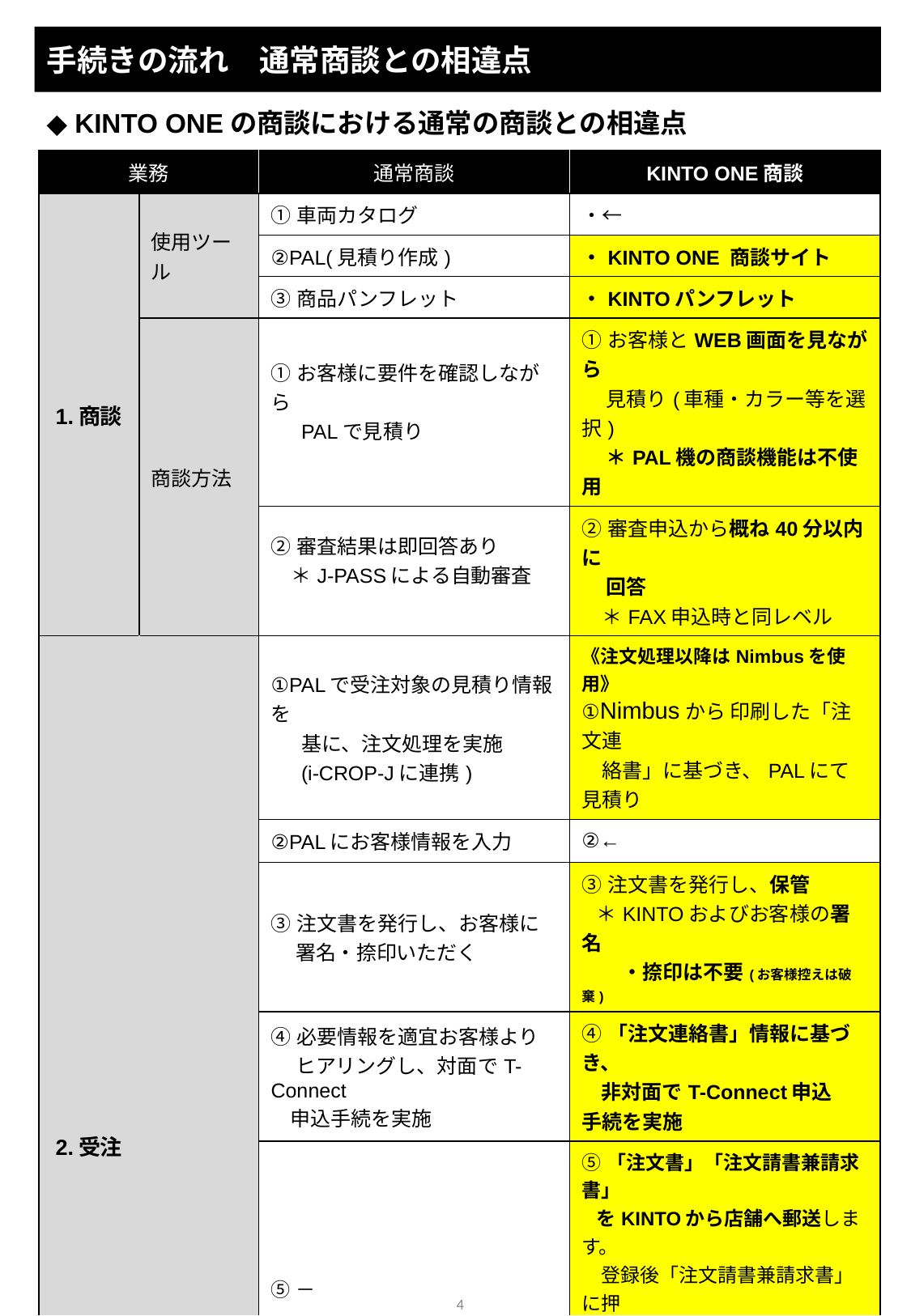

手続きの流れ　通常商談との相違点
◆ KINTO ONEの商談における通常の商談との相違点
| 業務 |  | 通常商談 | KINTO ONE商談 |
| --- | --- | --- | --- |
| 1.商談 | 使用ツール | ①車両カタログ | ・← |
|  |  | ②PAL(見積り作成) | ・KINTO ONE 商談サイト |
|  |  | ③商品パンフレット | ・KINTOパンフレット |
|  | 商談方法 | ①お客様に要件を確認しながら 　 PALで見積り | ①お客様とWEB画面を見ながら 　 見積り(車種・カラー等を選択) 　 ＊PAL機の商談機能は不使用 |
|  |  | ②審査結果は即回答あり 　＊J-PASSによる自動審査 | ②審査申込から概ね40分以内に 　 回答 　＊FAX申込時と同レベル |
| 2.受注 |  | ①PALで受注対象の見積り情報を 　基に、注文処理を実施 　 (i-CROP-Jに連携) | 《注文処理以降はNimbusを使用》 ①Nimbusから 印刷した「注文連 　絡書」に基づき、PALにて見積り |
|  |  | ②PALにお客様情報を入力 | ②← |
|  |  | ③注文書を発行し、お客様に 　 署名・捺印いただく | ③注文書を発行し、保管 ＊KINTOおよびお客様の署名 　　・捺印は不要(お客様控えは破棄) |
|  |  | ④必要情報を適宜お客様より 　 ヒアリングし、対面でT-Connect 申込手続を実施 | ④「注文連絡書」情報に基づき、 非対面でT-Connect申込　 手続を実施 |
|  |  | ⑤－ | ⑤「注文書」「注文請書兼請求書」 をKINTOから店舗へ郵送します。 　登録後「注文請書兼請求書」に押 　印及び必要事項 （登録月・自動 　車税種別割・諸費用合計・支払　 　代金税込総額）を追記し、返送 |
|  |  | ⑥登録関係書類をお客様より入手 | ⑥登録関係書類をお客様より入手　 　＊名義人用の資料をご説明し、 　　 名義人の署名・捺印を取得 |
| 3.納車 |  | ①お客様に車両説明し納車 | ①← |
|  |  | ②受領書の取得 | ②車両受領書を取得したら、 　 Nimbusに「納車」入力 |
|  |  | ③お支払確認書の取得 | ③お客様がWEBで納車確認 　＊納車時注意事項を確認のうえ 　　 確認ボタンをクリック |
|  |  | ④－ | ④(対象者の場合)お客様がWEB 　 で愛車ポイントサービスを申込 　 ＊利用申込ボタンをクリック |
4